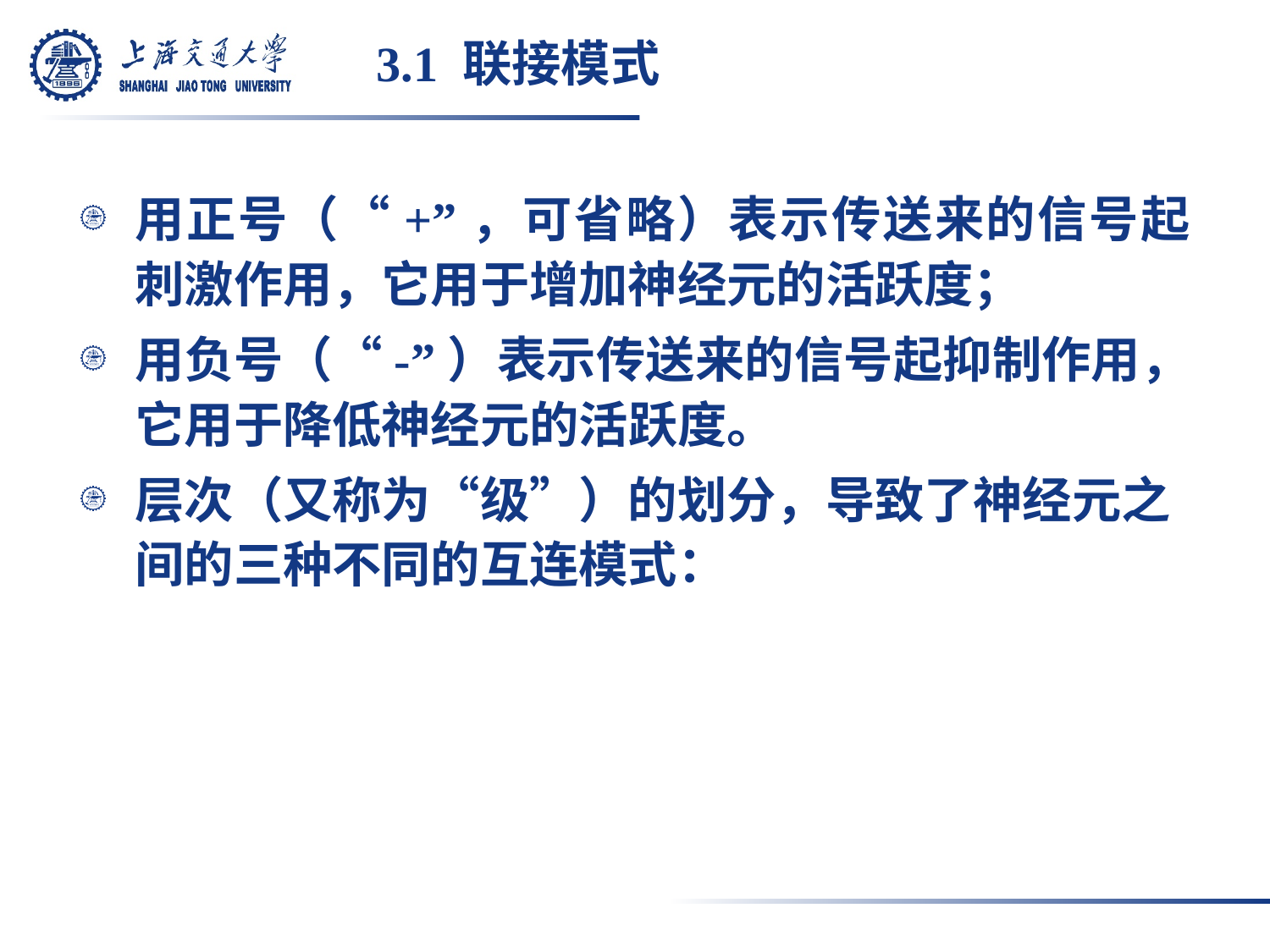

# 3.1 联接模式
用正号（“+”，可省略）表示传送来的信号起刺激作用，它用于增加神经元的活跃度；
用负号（“-”）表示传送来的信号起抑制作用，它用于降低神经元的活跃度。
层次（又称为“级”）的划分，导致了神经元之间的三种不同的互连模式：